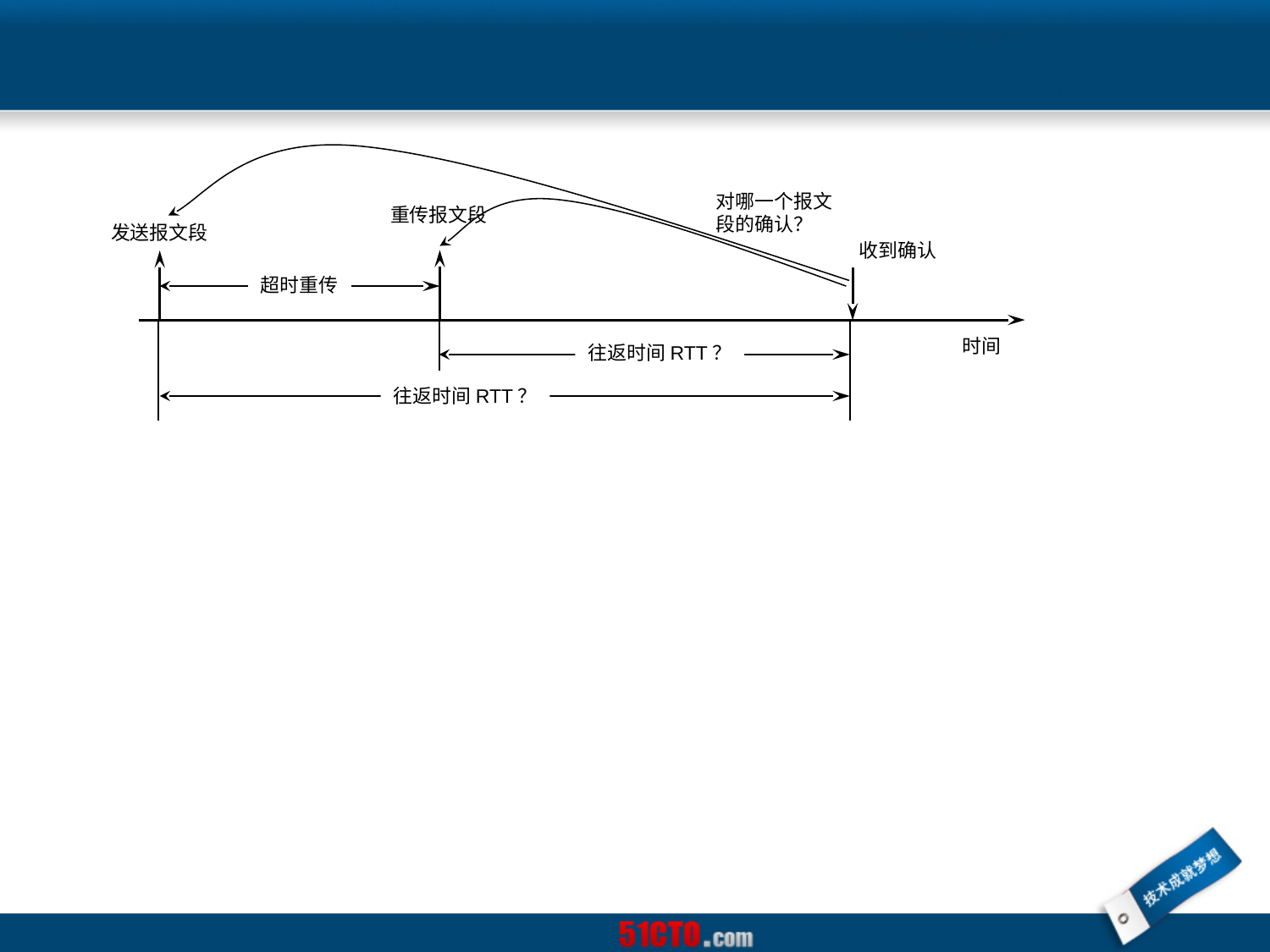

对哪一个报文
段的确认？
重传报文段

发送报文段
收到确认
超时重传
时间
往返时间RTT？
往返时间RTT？